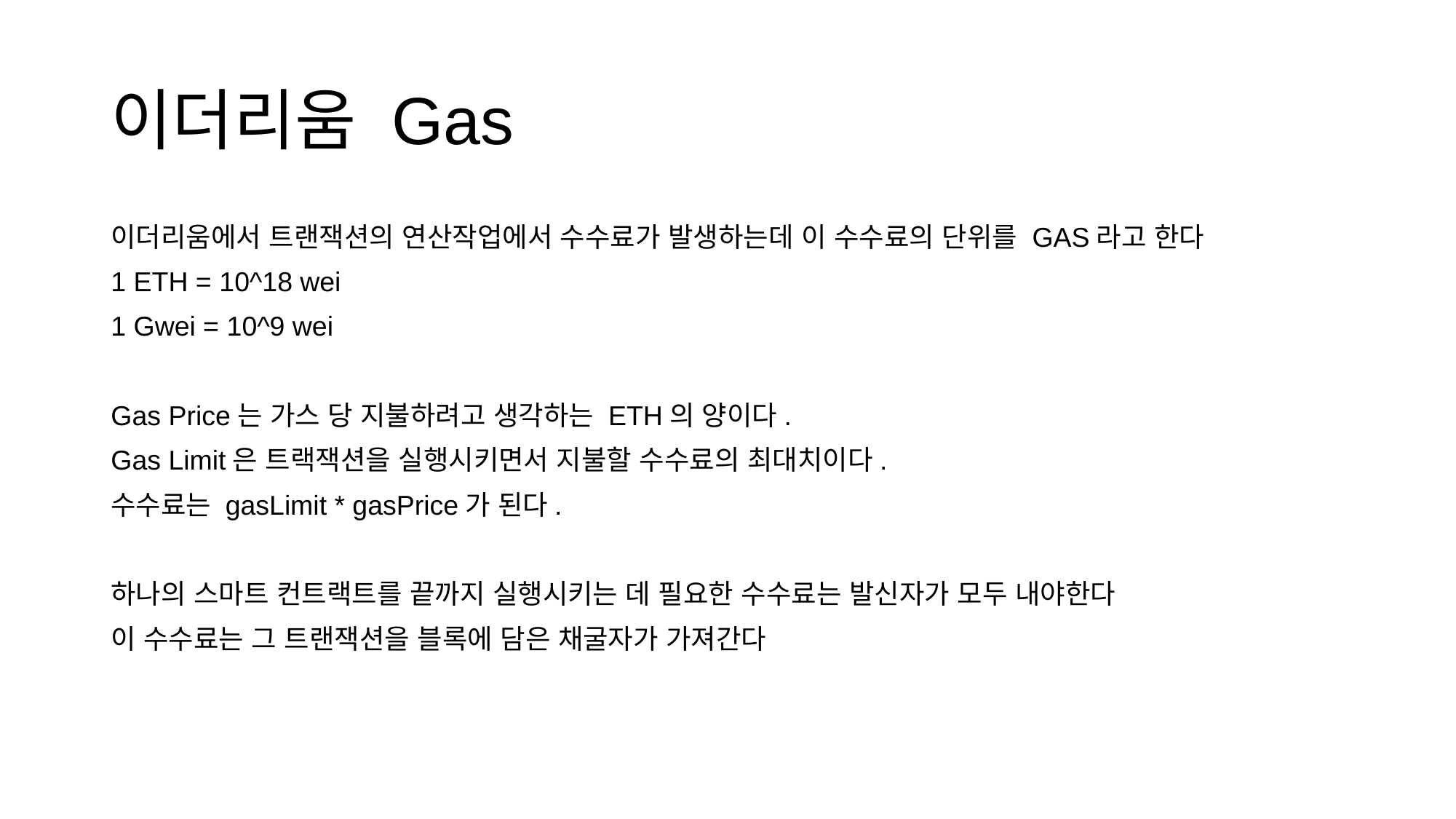

# 이더리움 Gas
이더리움에서 트랜잭션의 연산작업에서 수수료가 발생하는데 이 수수료의 단위를 GAS라고 한다
1 ETH = 10^18 wei
1 Gwei = 10^9 wei

Gas Price는 가스 당 지불하려고 생각하는 ETH의 양이다.
Gas Limit은 트랙잭션을 실행시키면서 지불할 수수료의 최대치이다.
수수료는 gasLimit * gasPrice가 된다.

하나의 스마트 컨트랙트를 끝까지 실행시키는 데 필요한 수수료는 발신자가 모두 내야한다
이 수수료는 그 트랜잭션을 블록에 담은 채굴자가 가져간다